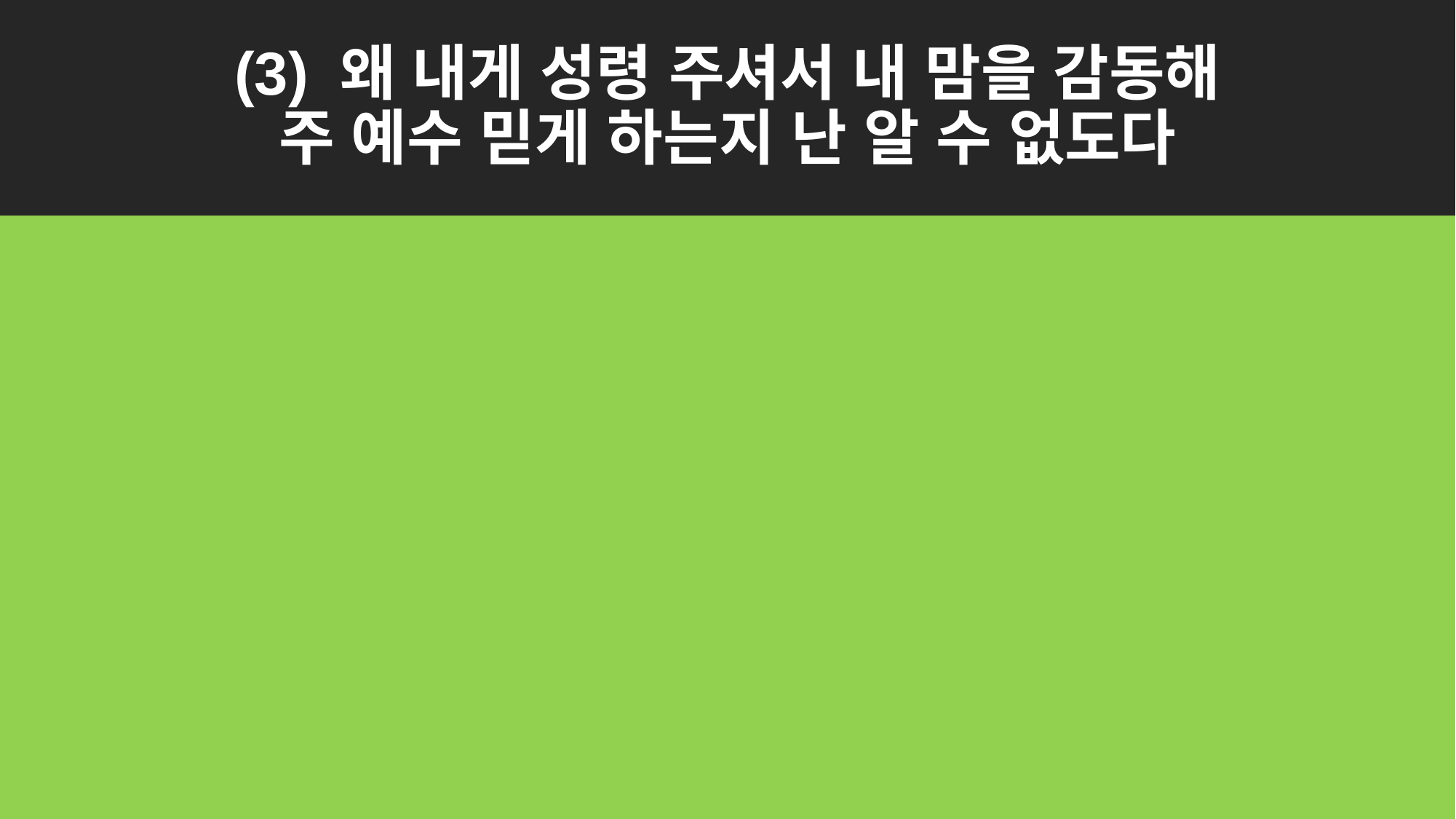

# (3) 왜 내게 성령 주셔서 내 맘을 감동해 주 예수 믿게 하는지 난 알 수 없도다